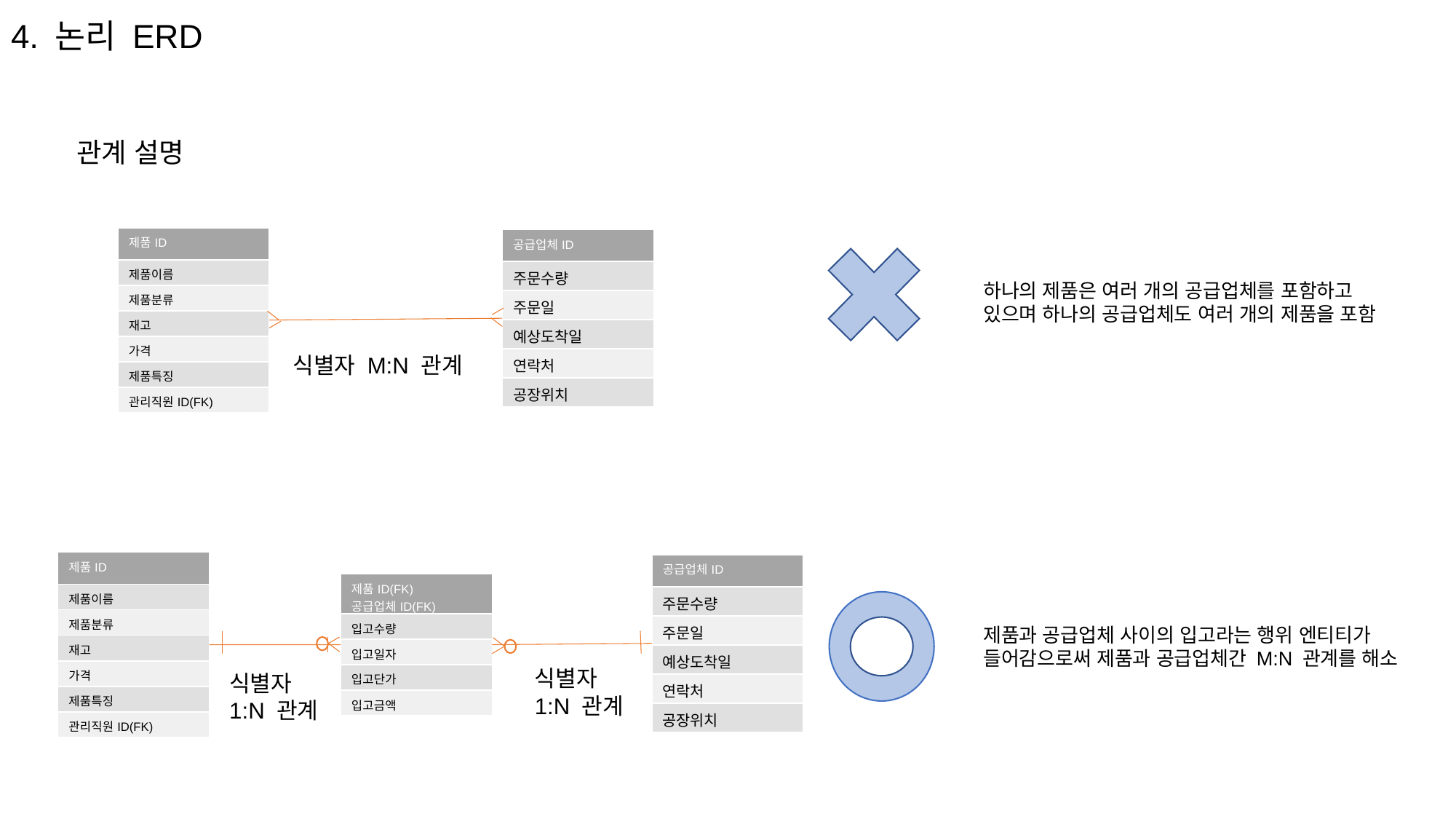

4. 논리 ERD
관계 설명

| 제품ID |
| --- |
| 제품이름 |
| 제품분류 |
| 재고 |
| 가격 |
| 제품특징 |
| 관리직원ID(FK) |
| 공급업체ID |
| --- |
| 주문수량 |
| 주문일 |
| 예상도착일 |
| 연락처 |
| 공장위치 |
하나의 제품은 여러 개의 공급업체를 포함하고
있으며 하나의 공급업체도 여러 개의 제품을 포함
식별자 M:N 관계
| 제품ID |
| --- |
| 제품이름 |
| 제품분류 |
| 재고 |
| 가격 |
| 제품특징 |
| 관리직원ID(FK) |
| 공급업체ID |
| --- |
| 주문수량 |
| 주문일 |
| 예상도착일 |
| 연락처 |
| 공장위치 |
| 제품ID(FK) 공급업체ID(FK) |
| --- |
| 입고수량 |
| 입고일자 |
| 입고단가 |
| 입고금액 |

제품과 공급업체 사이의 입고라는 행위 엔티티가
들어감으로써 제품과 공급업체간 M:N 관계를 해소

식별자
1:N 관계
식별자
1:N 관계